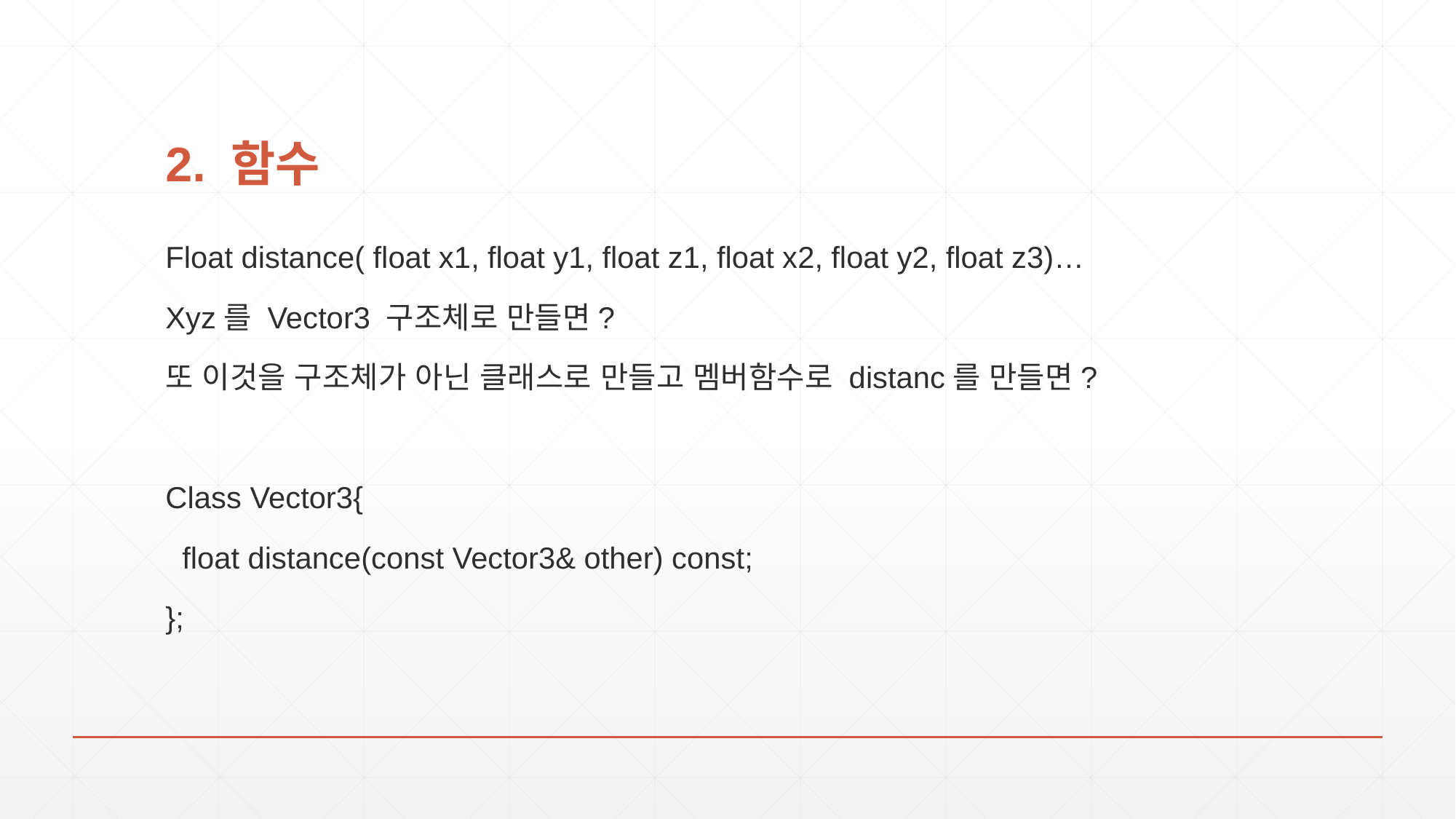

# 2. 함수
Float distance( float x1, float y1, float z1, float x2, float y2, float z3)…
Xyz를 Vector3 구조체로 만들면?
또 이것을 구조체가 아닌 클래스로 만들고 멤버함수로 distanc를 만들면?

Class Vector3{
  float distance(const Vector3& other) const;
};